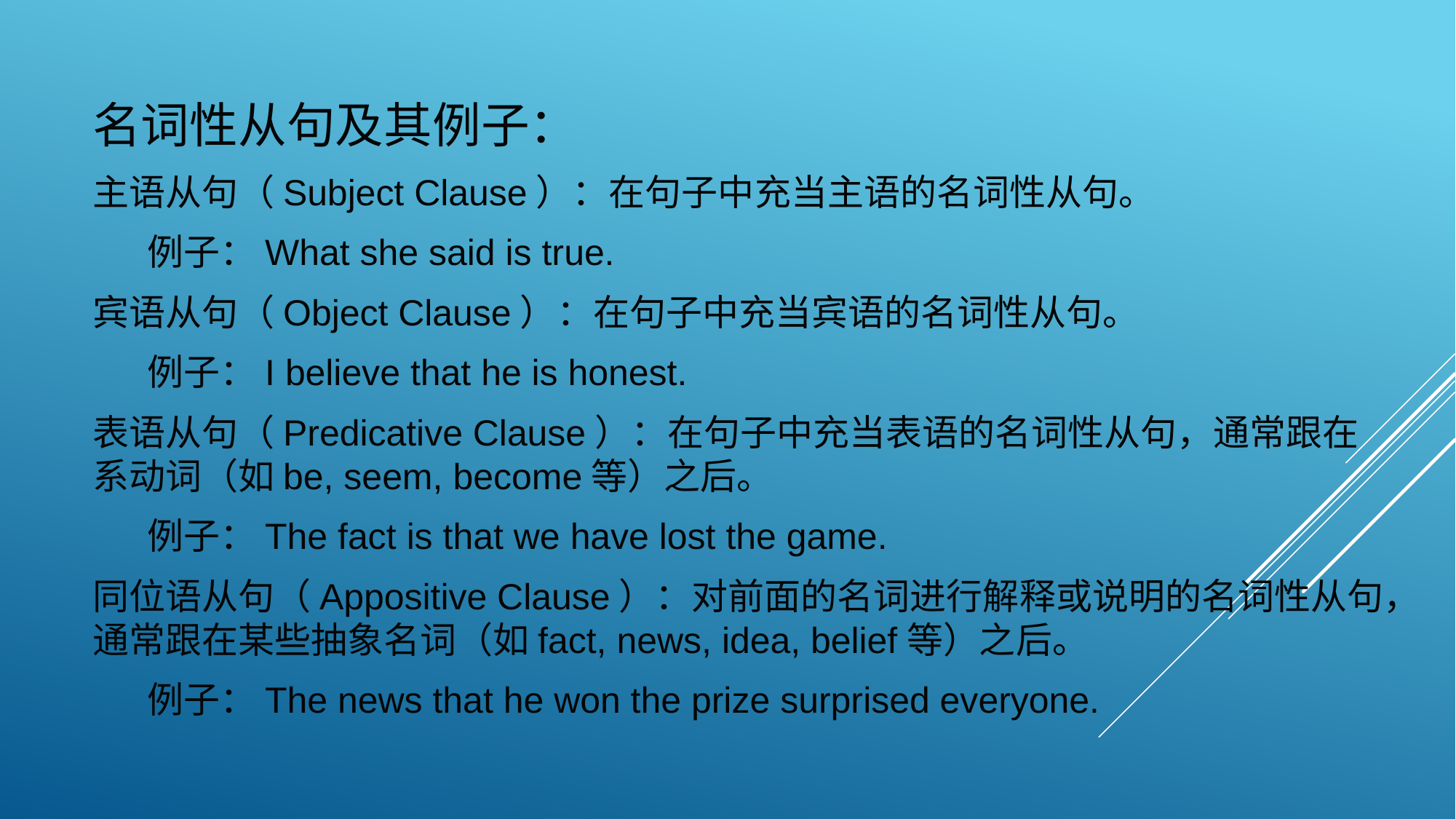

名词性从句及其例子：
主语从句（Subject Clause）：在句子中充当主语的名词性从句。
例子：What she said is true.
宾语从句（Object Clause）：在句子中充当宾语的名词性从句。
例子：I believe that he is honest.
表语从句（Predicative Clause）：在句子中充当表语的名词性从句，通常跟在系动词（如be, seem, become等）之后。
例子：The fact is that we have lost the game.
同位语从句（Appositive Clause）：对前面的名词进行解释或说明的名词性从句，通常跟在某些抽象名词（如fact, news, idea, belief等）之后。
例子：The news that he won the prize surprised everyone.

#